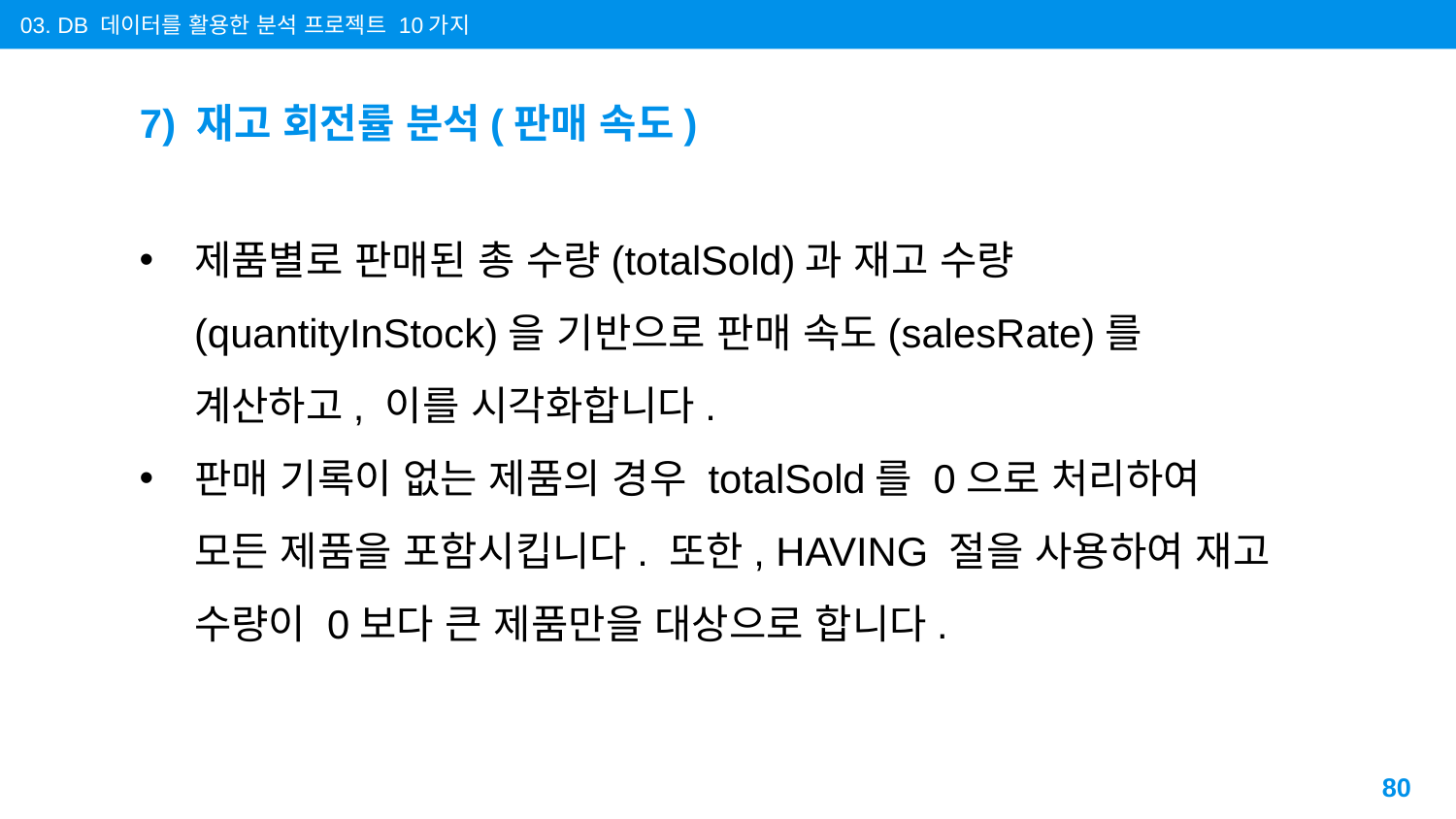

03. DB 데이터를 활용한 분석 프로젝트 10가지
# 7) 재고 회전률 분석(판매 속도)
제품별로 판매된 총 수량(totalSold)과 재고 수량(quantityInStock)을 기반으로 판매 속도(salesRate)를 계산하고, 이를 시각화합니다.
판매 기록이 없는 제품의 경우 totalSold를 0으로 처리하여 모든 제품을 포함시킵니다. 또한, HAVING 절을 사용하여 재고 수량이 0보다 큰 제품만을 대상으로 합니다.
80